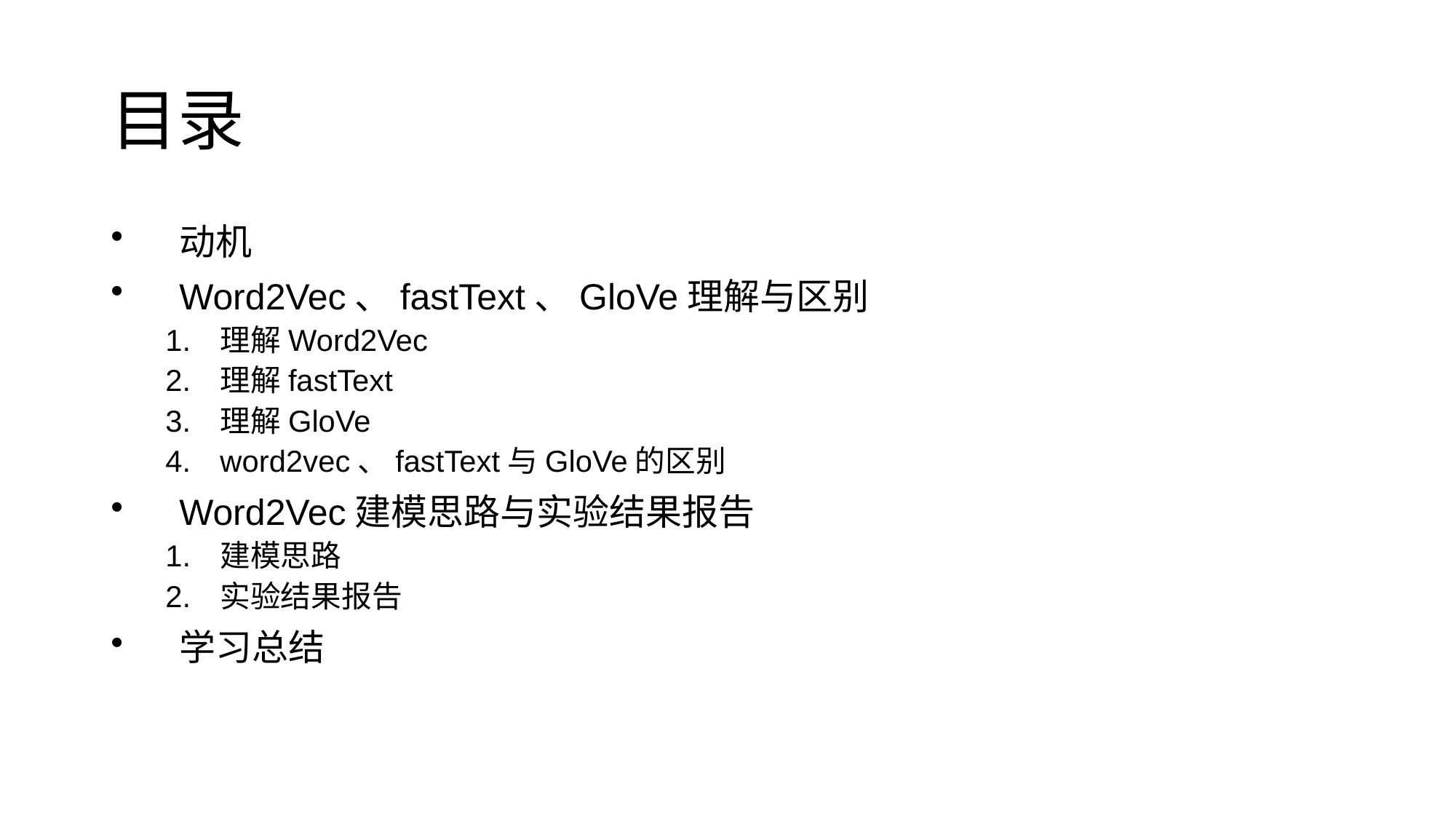

# 目录
动机
Word2Vec、fastText、GloVe理解与区别
理解Word2Vec
理解fastText
理解GloVe
word2vec、fastText与GloVe的区别
Word2Vec建模思路与实验结果报告
建模思路
实验结果报告
学习总结